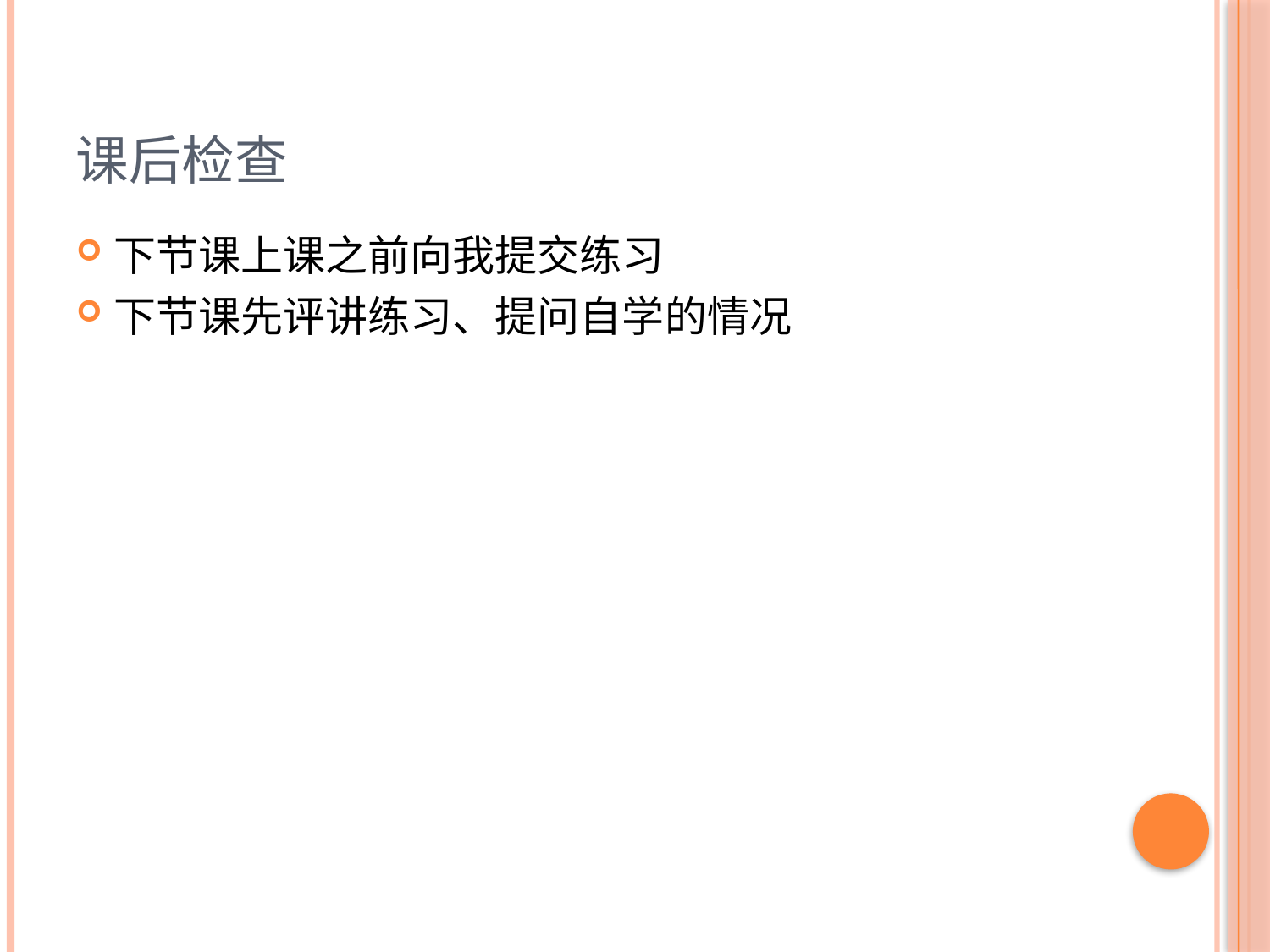

# 课后检查
下节课上课之前向我提交练习
下节课先评讲练习、提问自学的情况